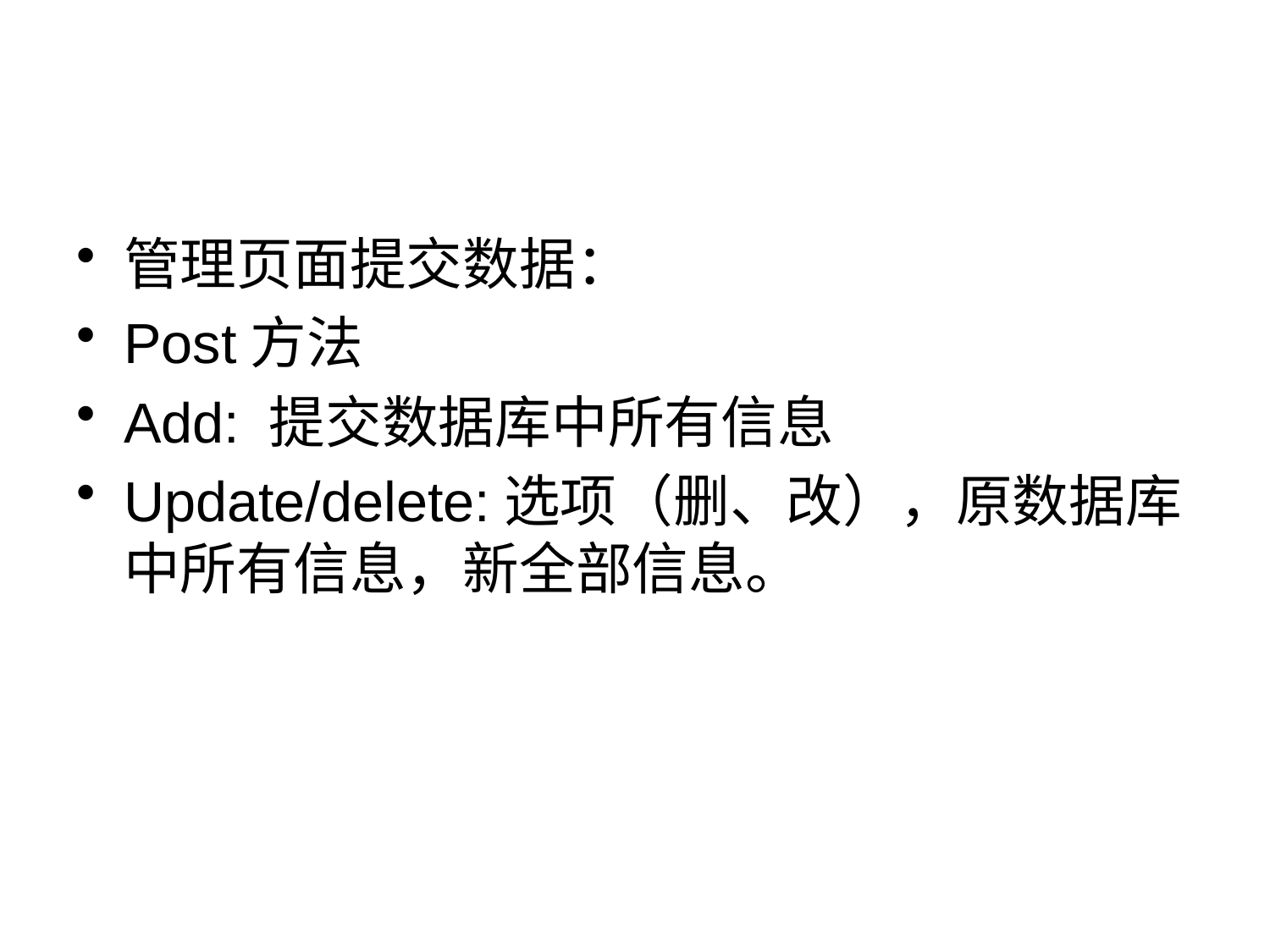

#
管理页面提交数据：
Post方法
Add: 提交数据库中所有信息
Update/delete:选项（删、改），原数据库中所有信息，新全部信息。